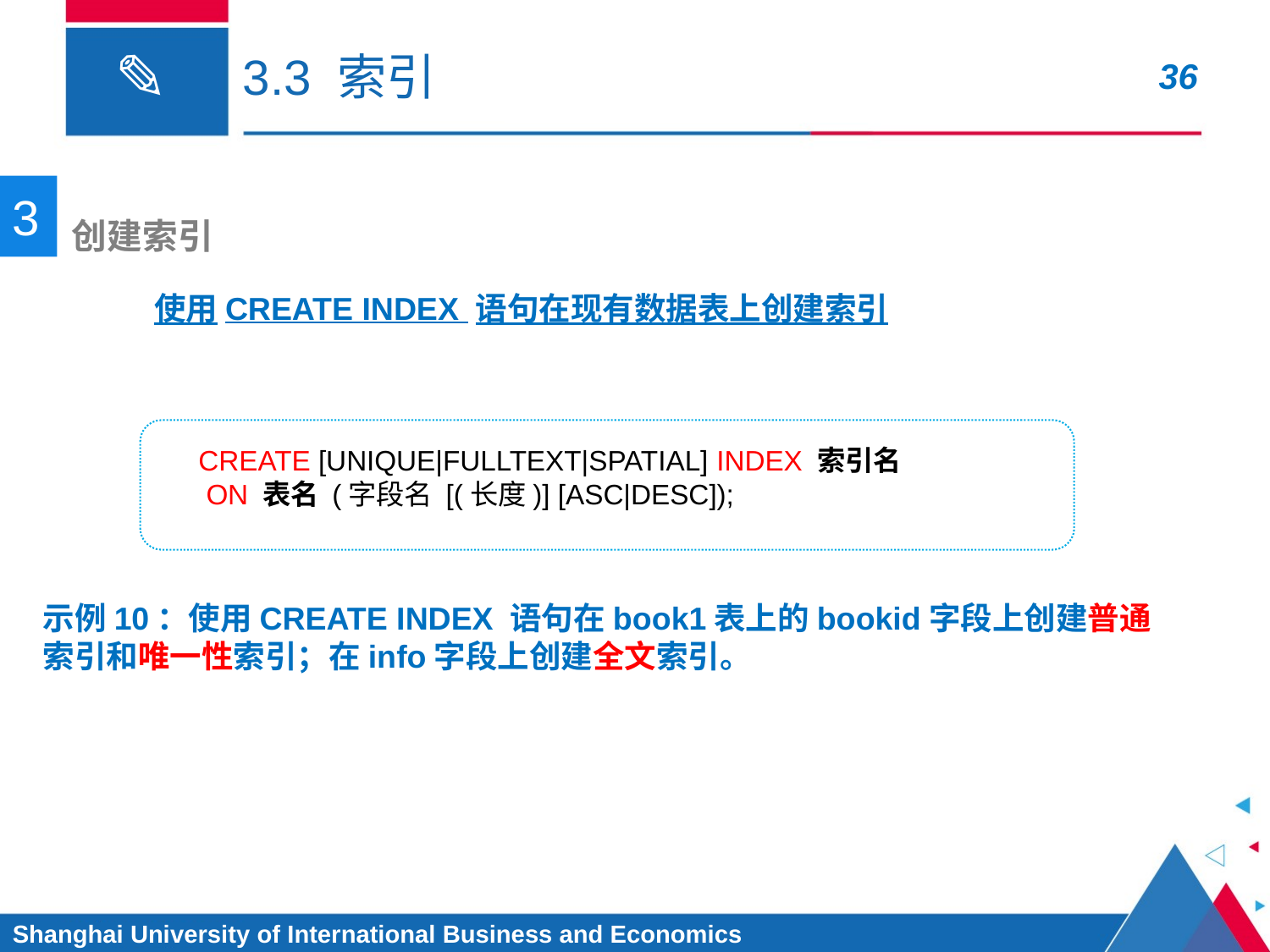

# 3.3 索引

3
创建索引
使用CREATE INDEX 语句在现有数据表上创建索引

CREATE [UNIQUE|FULLTEXT|SPATIAL] INDEX 索引名
 ON 表名 (字段名 [(长度)] [ASC|DESC]);
示例10：使用CREATE INDEX 语句在book1表上的bookid字段上创建普通索引和唯一性索引；在info字段上创建全文索引。